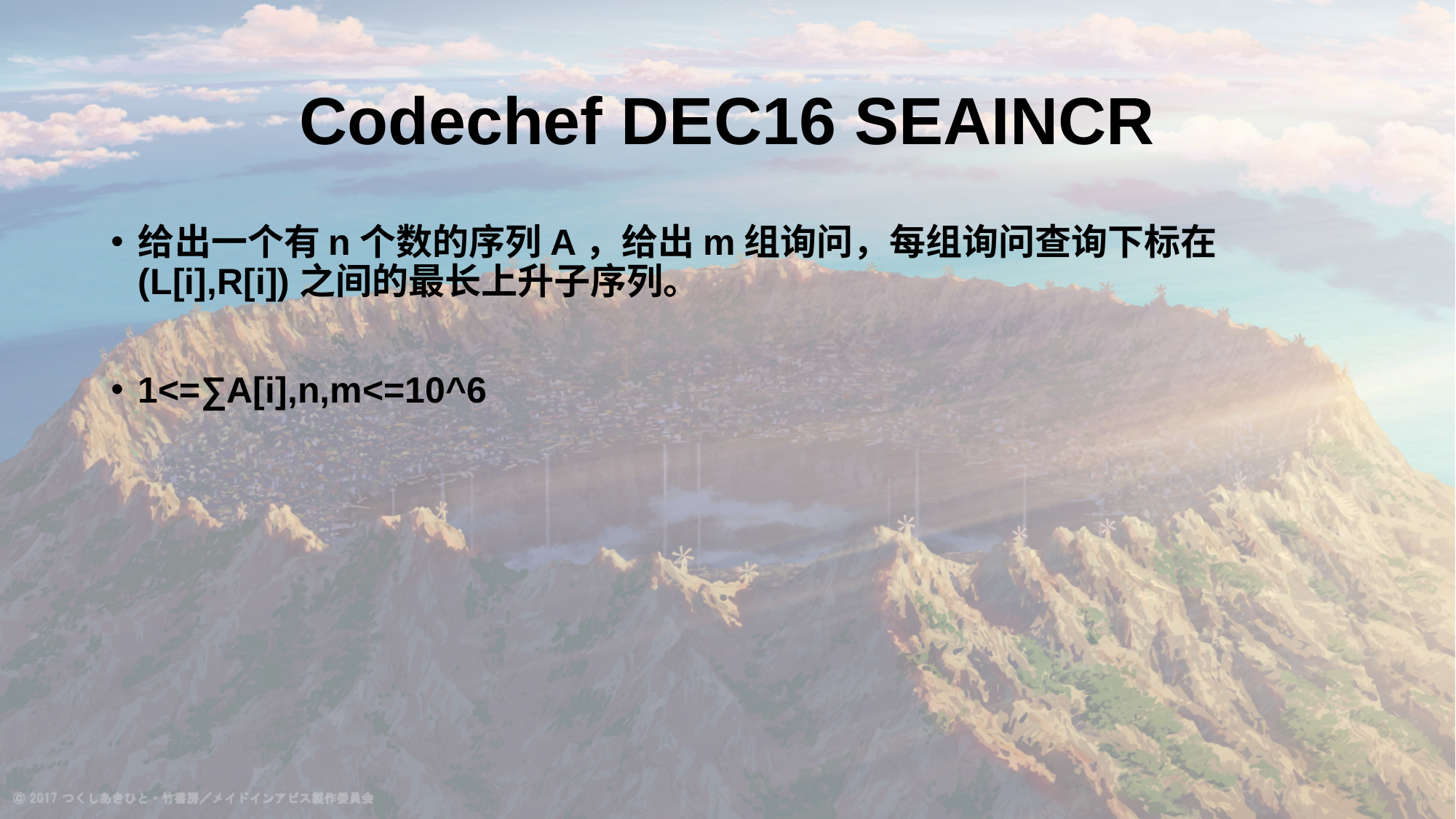

# Codechef DEC16 SEAINCR
给出一个有n个数的序列A，给出m组询问，每组询问查询下标在(L[i],R[i])之间的最长上升子序列。

1<=∑A[i],n,m<=10^6